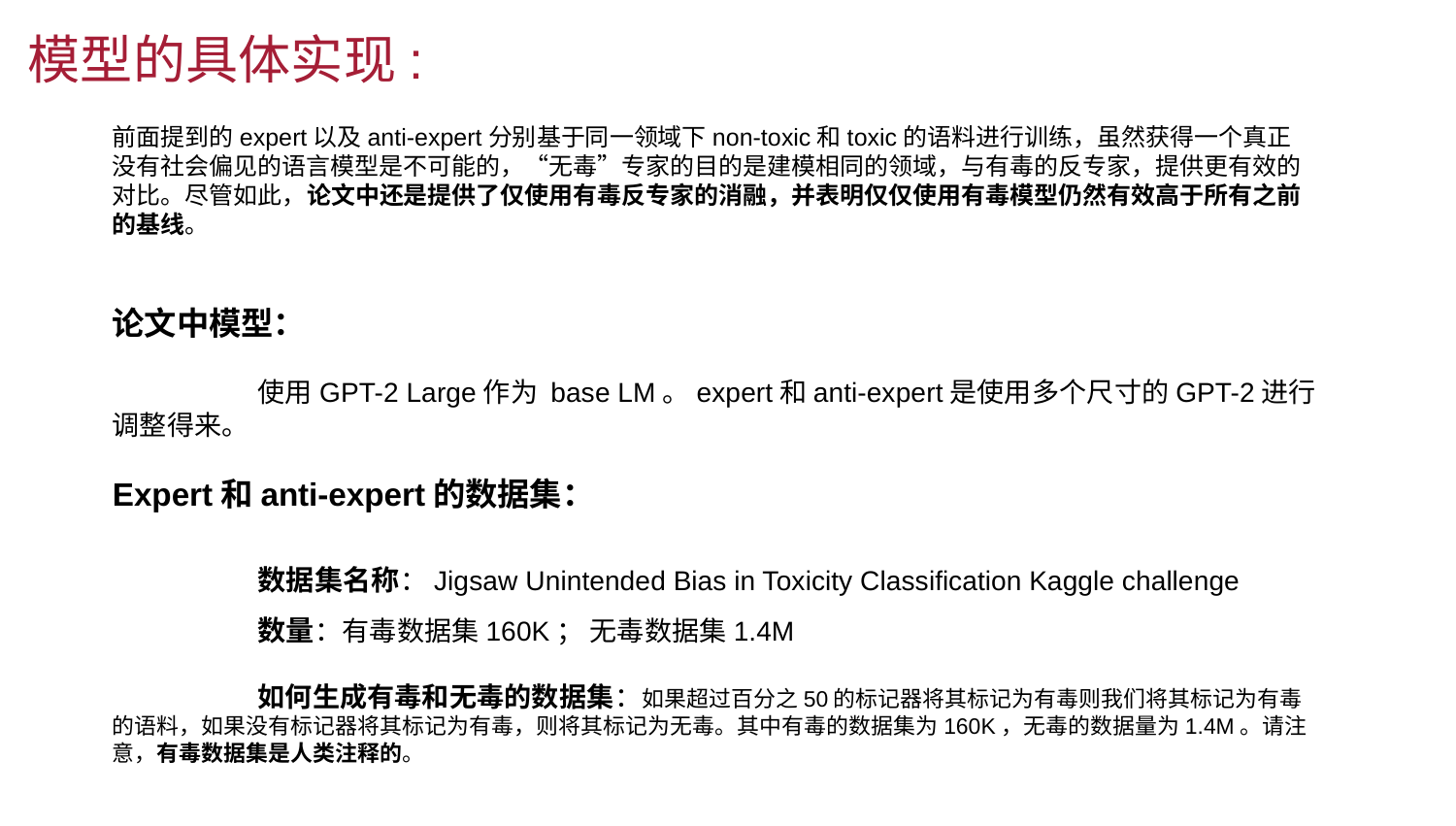

模型的具体实现:
前面提到的expert以及anti-expert分别基于同一领域下non-toxic和toxic的语料进行训练，虽然获得一个真正没有社会偏见的语言模型是不可能的，“无毒”专家的目的是建模相同的领域，与有毒的反专家，提供更有效的对比。尽管如此，论文中还是提供了仅使用有毒反专家的消融，并表明仅仅使用有毒模型仍然有效高于所有之前的基线。
论文中模型：

	使用GPT-2 Large作为 base LM。expert和anti-expert是使用多个尺寸的GPT-2进行调整得来。

Expert和anti-expert的数据集：

	数据集名称：Jigsaw Unintended Bias in Toxicity Classification Kaggle challenge
	数量：有毒数据集160K； 无毒数据集1.4M

	如何生成有毒和无毒的数据集：如果超过百分之50的标记器将其标记为有毒则我们将其标记为有毒的语料，如果没有标记器将其标记为有毒，则将其标记为无毒。其中有毒的数据集为160K，无毒的数据量为1.4M。请注意，有毒数据集是人类注释的。